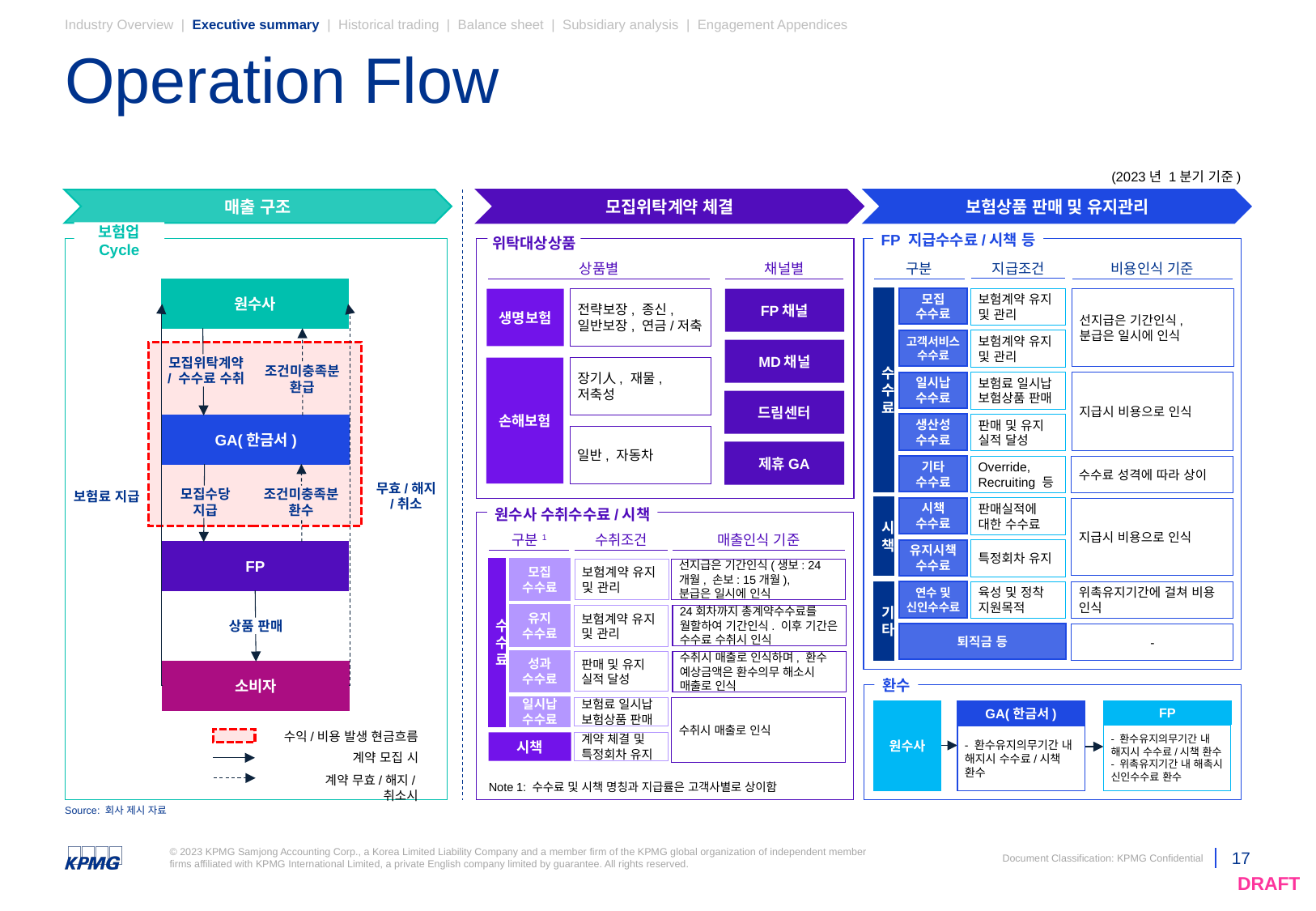

Industry Overview  |  Executive summary  |  Historical trading  |  Balance sheet  |  Subsidiary analysis  |  Engagement Appendices

# Operation Flow
(2023년 1분기 기준)
매출 구조
모집위탁계약 체결
보험상품 판매 및 유지관리
FP 지급수수료/시책 등
보험업 Cycle
위탁대상상품

| 지급조건 |
| --- |
| 상품별 |
| --- |
| 채널별 |
| --- |
| 구분 |
| --- |
| 비용인식 기준 |
| --- |
원수사
수수료
모집
수수료
선지급은 기간인식,
분급은 일시에 인식
보험계약 유지 및 관리
생명보험
전략보장, 종신, 일반보장, 연금/저축
FP채널
보험계약 유지 및 관리
고객서비스
수수료
MD채널

모집위탁계약
/ 수수료 수취
손해보험
장기人, 재물, 저축성
조건미충족분
환급
보험료 일시납 보험상품 판매
일시납
수수료
지급시 비용으로 인식
드림센터
생산성 수수료
판매 및 유지 실적 달성
GA(한금서)
일반, 자동차
제휴GA
기타 수수료
Override, Recruiting 등
수수료 성격에 따라 상이
무효/해지
/취소
모집수당
지급
조건미충족분
환수
보험료 지급
시책
시책
수수료
판매실적에 대한 수수료
지급시 비용으로 인식
원수사 수취수수료/시책

| 구분1 |
| --- |
| 수취조건 |
| --- |
| 매출인식 기준 |
| --- |
유지시책
수수료
특정회차 유지
FP
수수료
모집
수수료
보험계약 유지 및 관리
선지급은 기간인식(생보: 24개월, 손보: 15개월),
분급은 일시에 인식
위촉유지기간에 걸쳐 비용 인식
연수 및 신인수수료
육성 및 정착 지원목적
기타
유지
수수료
24회차까지 총계약수수료를 월할하여 기간인식. 이후 기간은 수수료 수취시 인식
보험계약 유지 및 관리
상품 판매
퇴직금 등
-
성과
수수료
판매 및 유지 실적 달성
수취시 매출로 인식하며, 환수 예상금액은 환수의무 해소시 매출로 인식
소비자
환수

일시납
수수료
보험료 일시납 보험상품 판매
수취시 매출로 인식
원수사
GA(한금서)
FP
수익/비용 발생 현금흐름
- 환수유지의무기간 내 해지시 수수료/시책 환수
- 위촉유지기간 내 해촉시 신인수수료 환수
- 환수유지의무기간 내 해지시 수수료/시책 환수

시책
계약 체결 및 특정회차 유지
계약 모집 시
계약 무효/해지/취소시
Note 1: 수수료 및 시책 명칭과 지급률은 고객사별로 상이함
Source: 회사 제시 자료